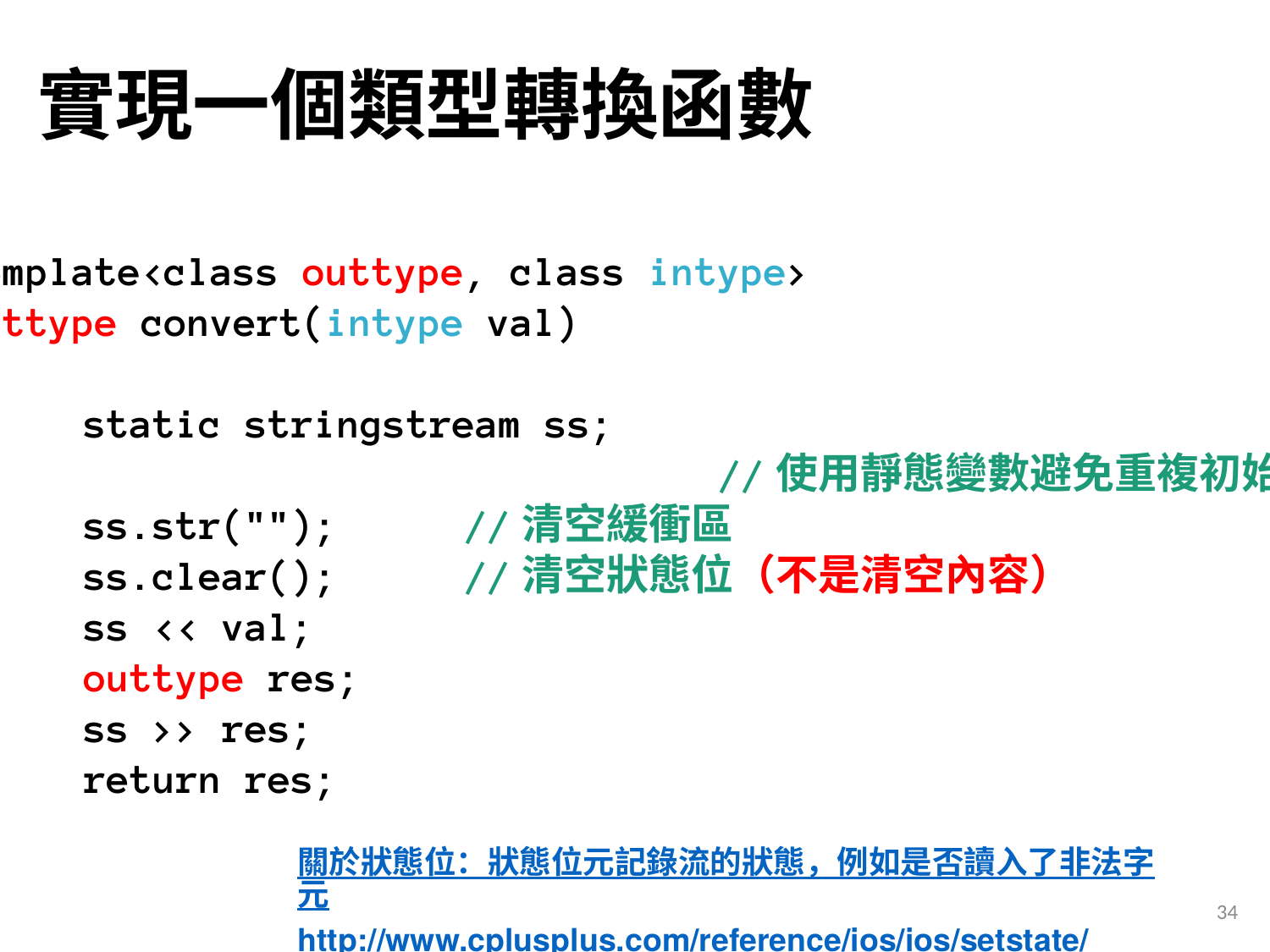

# 實現一個類型轉換函數
template<class outtype, class intype>
outtype convert(intype val)
{
	static stringstream ss;
						//使用靜態變數避免重複初始化
	ss.str(""); 	//清空緩衝區
	ss.clear(); 	//清空狀態位（不是清空內容）
	ss << val;
	outtype res;
	ss >> res;
	return res;
}

關於狀態位：狀態位元記錄流的狀態，例如是否讀入了非法字元http://www.cplusplus.com/reference/ios/ios/setstate/
34